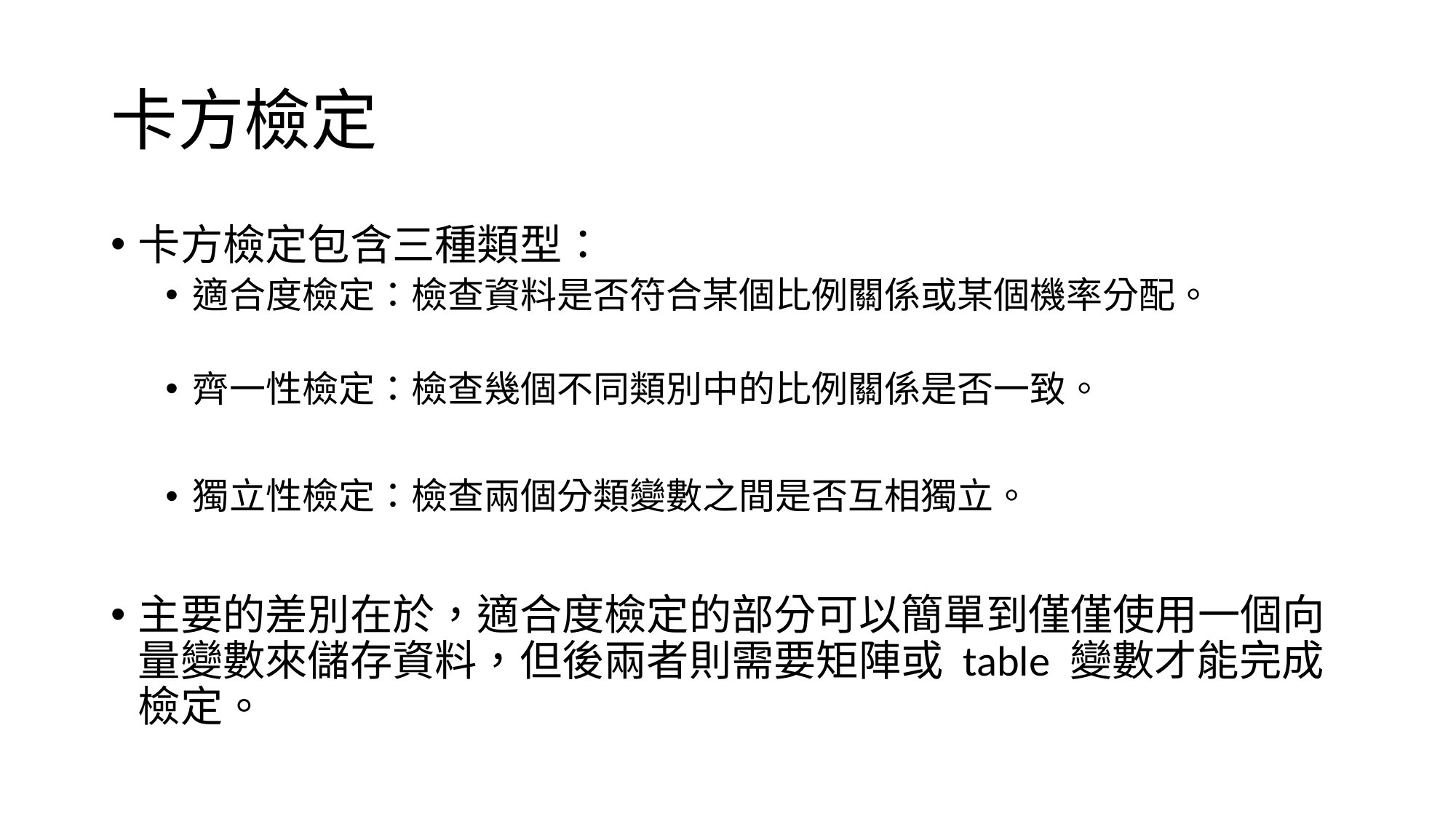

# 卡方檢定
卡方檢定包含三種類型：
適合度檢定：檢查資料是否符合某個比例關係或某個機率分配。

齊一性檢定：檢查幾個不同類別中的比例關係是否一致。

獨立性檢定：檢查兩個分類變數之間是否互相獨立。

主要的差別在於，適合度檢定的部分可以簡單到僅僅使用一個向量變數來儲存資料，但後兩者則需要矩陣或 table 變數才能完成檢定。